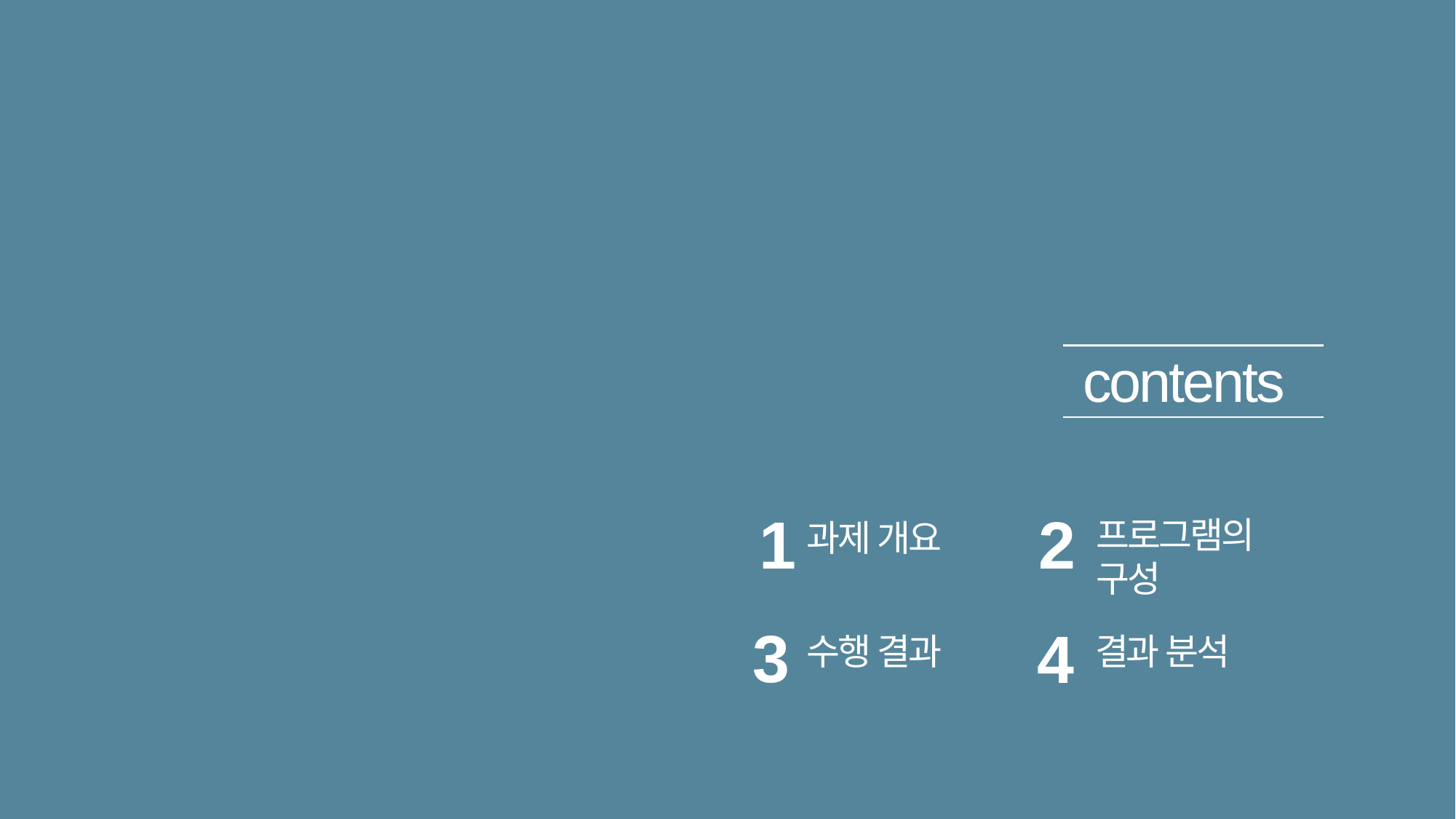

contents
1
2
프로그램의 구성
과제 개요
3
4
결과 분석
수행 결과